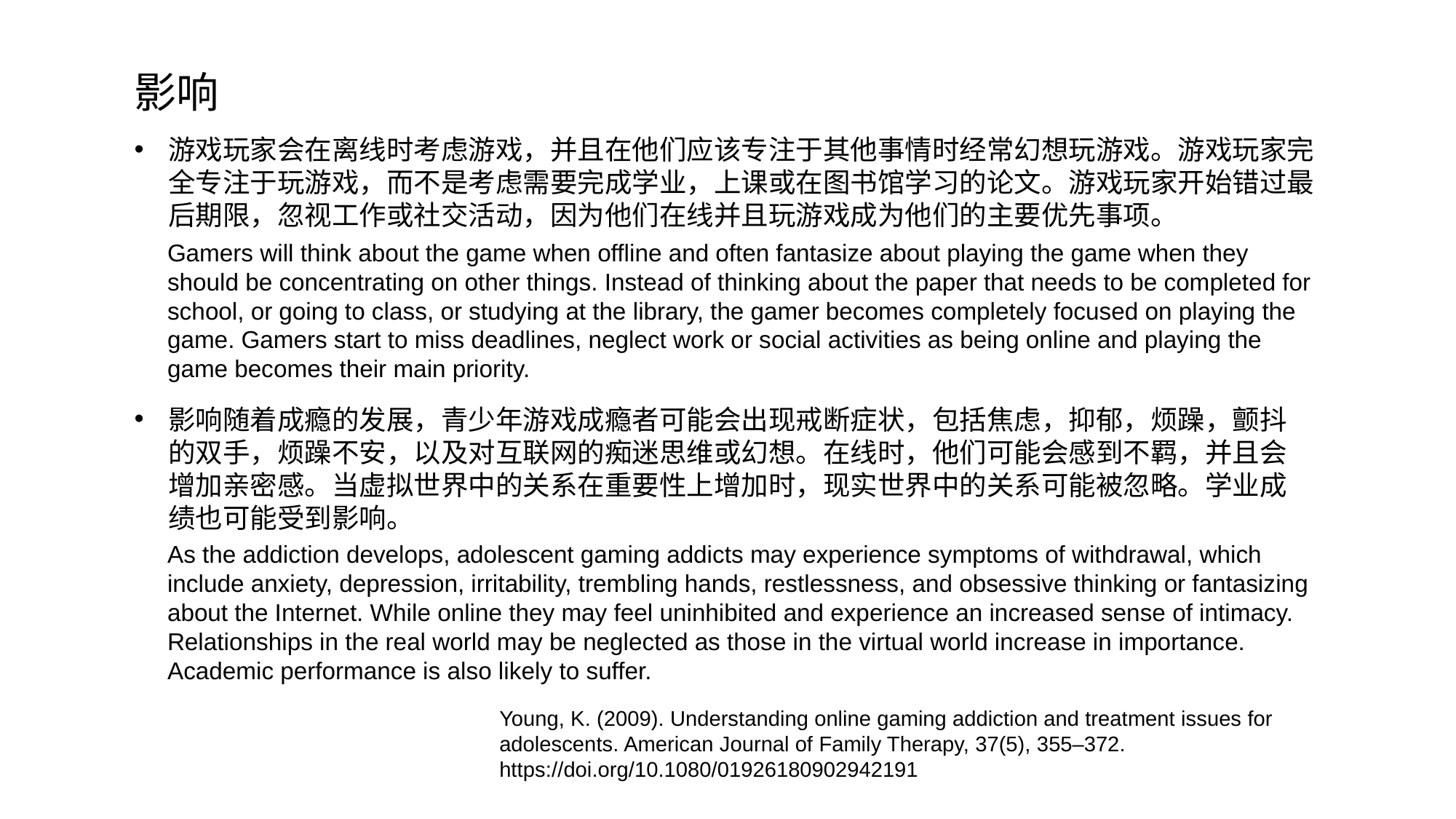

影响
游戏玩家会在离线时考虑游戏，并且在他们应该专注于其他事情时经常幻想玩游戏。游戏玩家完全专注于玩游戏，而不是考虑需要完成学业，上课或在图书馆学习的论文。游戏玩家开始错过最后期限，忽视工作或社交活动，因为他们在线并且玩游戏成为他们的主要优先事项。
Gamers will think about the game when offline and often fantasize about playing the game when they should be concentrating on other things. Instead of thinking about the paper that needs to be completed for school, or going to class, or studying at the library, the gamer becomes completely focused on playing the game. Gamers start to miss deadlines, neglect work or social activities as being online and playing the game becomes their main priority.
影响随着成瘾的发展，青少年游戏成瘾者可能会出现戒断症状，包括焦虑，抑郁，烦躁，颤抖的双手，烦躁不安，以及对互联网的痴迷思维或幻想。在线时，他们可能会感到不羁，并且会增加亲密感。当虚拟世界中的关系在重要性上增加时，现实世界中的关系可能被忽略。学业成绩也可能受到影响。
As the addiction develops, adolescent gaming addicts may experience symptoms of withdrawal, which include anxiety, depression, irritability, trembling hands, restlessness, and obsessive thinking or fantasizing about the Internet. While online they may feel uninhibited and experience an increased sense of intimacy. Relationships in the real world may be neglected as those in the virtual world increase in importance. Academic performance is also likely to suffer.
Young, K. (2009). Understanding online gaming addiction and treatment issues for adolescents. American Journal of Family Therapy, 37(5), 355–372. https://doi.org/10.1080/01926180902942191